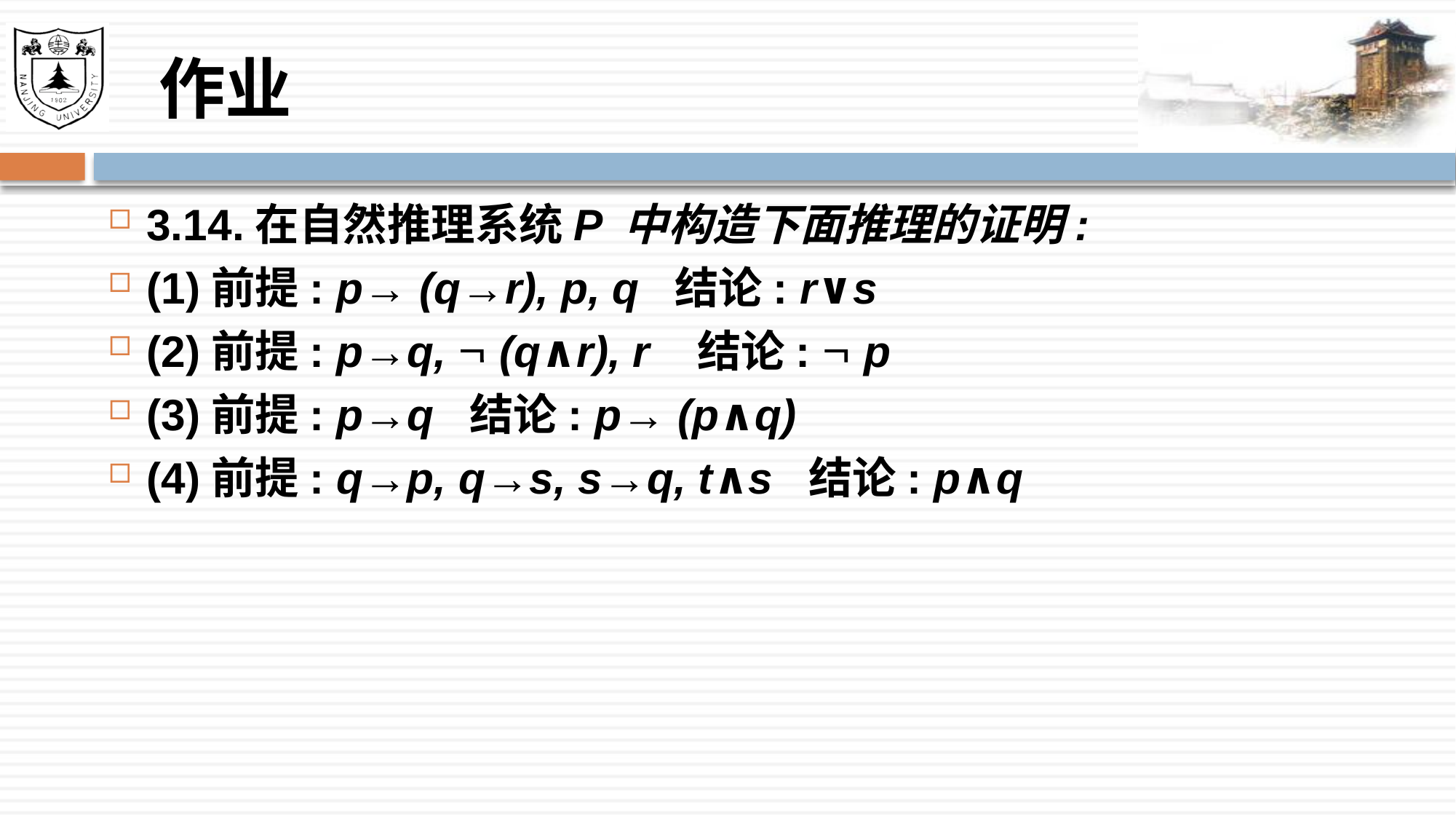

# 作业
3.14.在自然推理系统P 中构造下面推理的证明:
(1)前提: p→ (q→r), p, q  结论: r∨s
(2)前提: p→q, ¬ (q∧r), r   结论: ¬ p
(3)前提: p→q  结论: p→ (p∧q)
(4)前提: q→p, q→s, s→q, t∧s  结论: p∧q